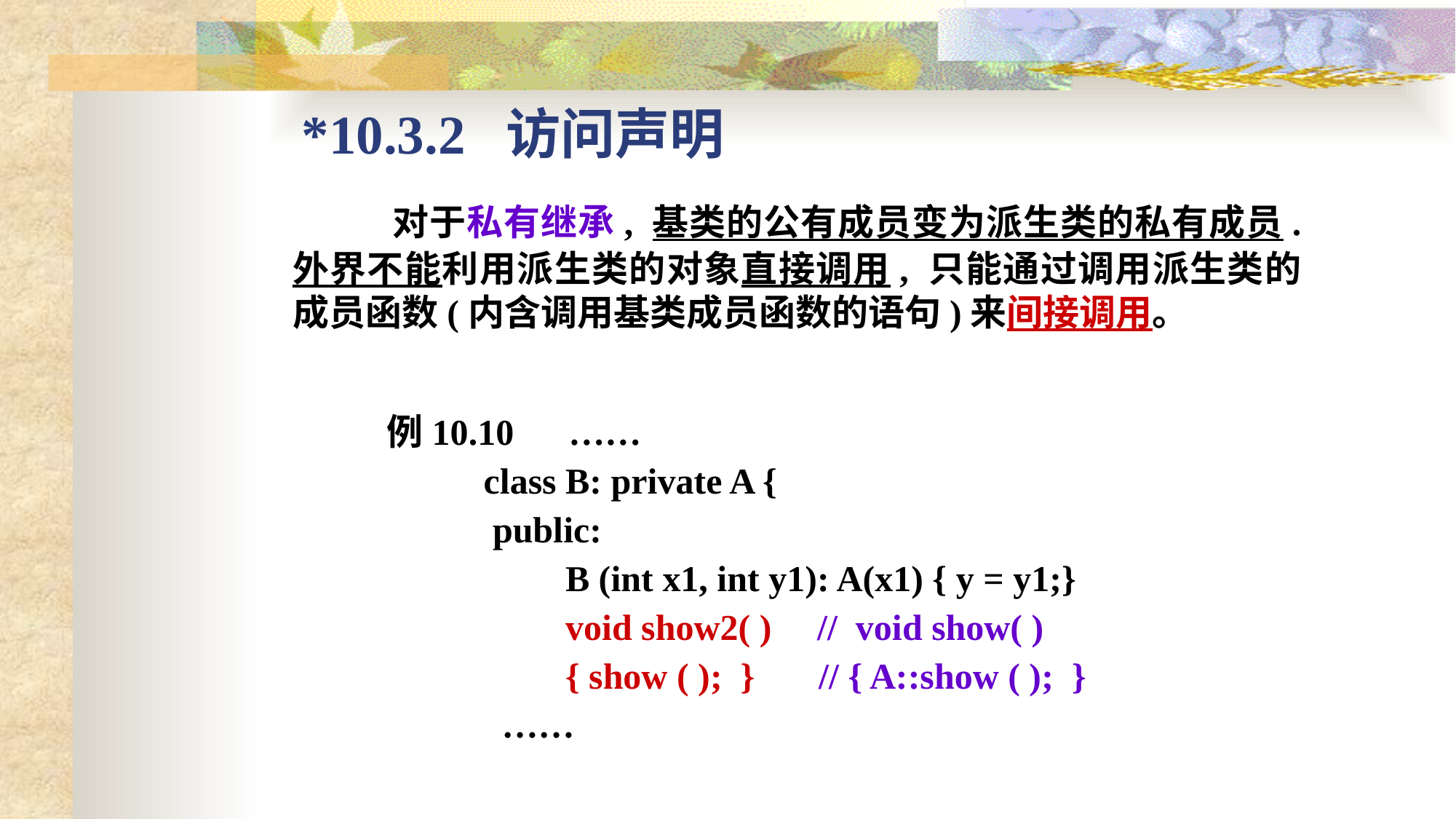

*10.3.2  访问声明
            对于私有继承, 基类的公有成员变为派生类的私有成员. 外界不能利用派生类的对象直接调用, 只能通过调用派生类的成员函数(内含调用基类成员函数的语句)来间接调用。
      例10.10      ……
                 class B: private A {
                  public:
                          B (int x1, int y1): A(x1) { y = y1;}
                          void show2( )     //  void show( )
                          { show ( );  }       // { A::show ( );  }
                   ……